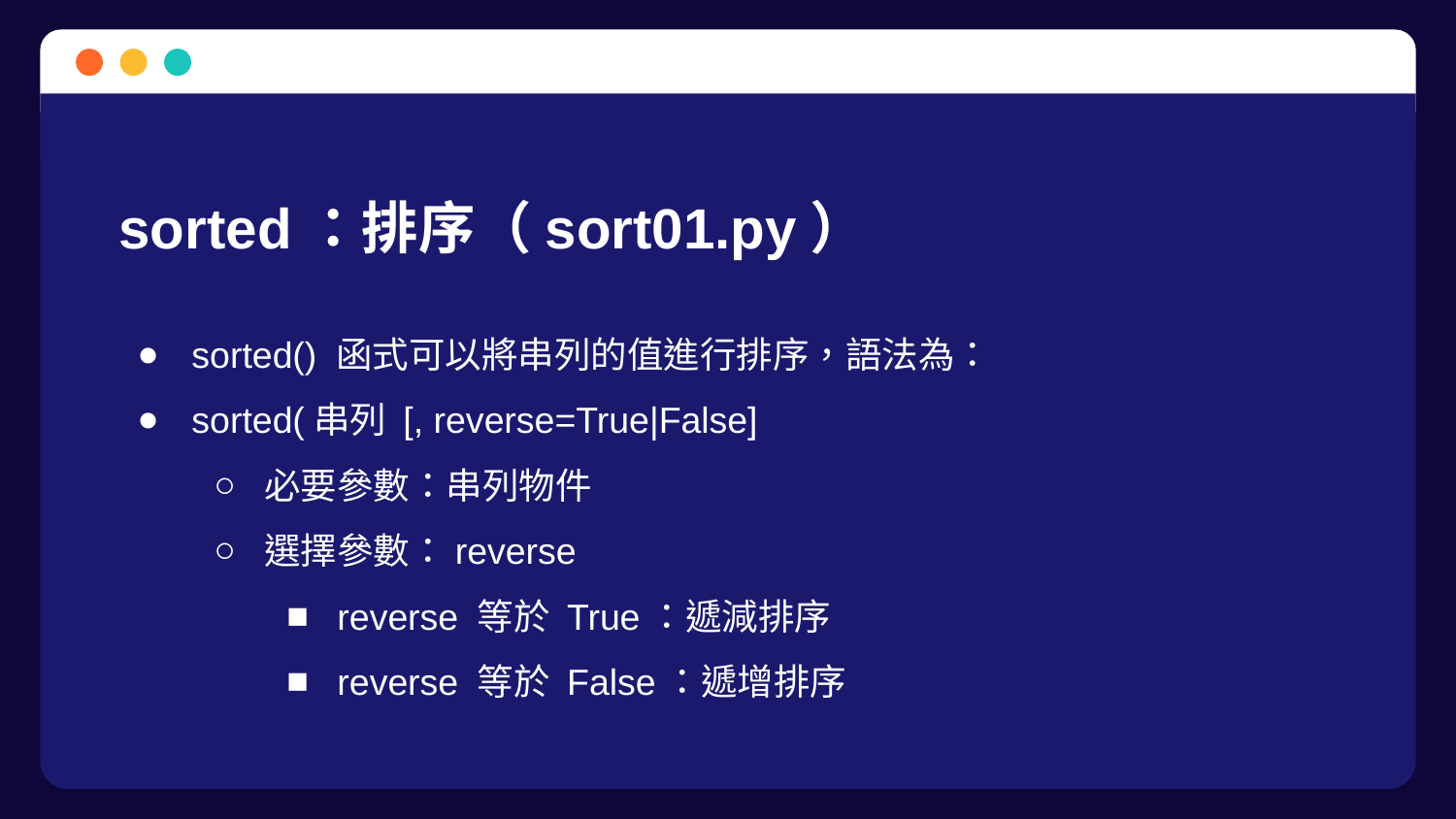

# sorted：排序（sort01.py）
sorted() 函式可以將串列的值進行排序，語法為：
sorted(串列 [, reverse=True|False]
必要參數：串列物件
選擇參數：reverse
reverse 等於 True：遞減排序
reverse 等於 False：遞增排序